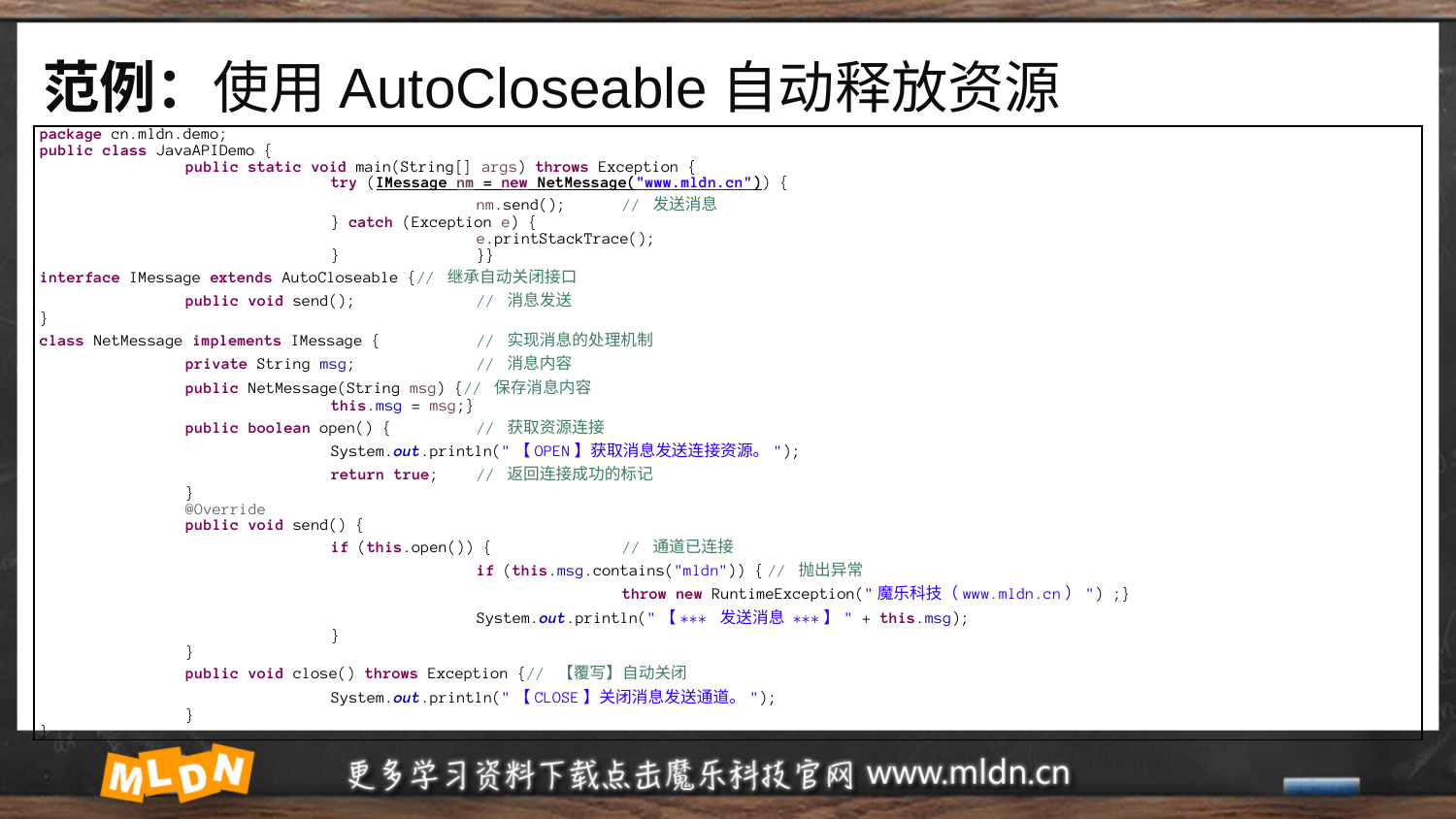

# 范例：使用AutoCloseable自动释放资源
| package cn.mldn.demo; public class JavaAPIDemo { public static void main(String[] args) throws Exception { try (IMessage nm = new NetMessage("www.mldn.cn")) { nm.send(); // 发送消息 } catch (Exception e) { e.printStackTrace(); } }} interface IMessage extends AutoCloseable {// 继承自动关闭接口 public void send(); // 消息发送 } class NetMessage implements IMessage { // 实现消息的处理机制 private String msg; // 消息内容 public NetMessage(String msg) {// 保存消息内容 this.msg = msg;} public boolean open() { // 获取资源连接 System.out.println("【OPEN】获取消息发送连接资源。"); return true; // 返回连接成功的标记 } @Override public void send() { if (this.open()) { // 通道已连接 if (this.msg.contains("mldn")) { // 抛出异常 throw new RuntimeException("魔乐科技（www.mldn.cn）") ;} System.out.println("【\*\*\* 发送消息 \*\*\*】" + this.msg); } } public void close() throws Exception {// 【覆写】自动关闭 System.out.println("【CLOSE】关闭消息发送通道。"); } } |
| --- |